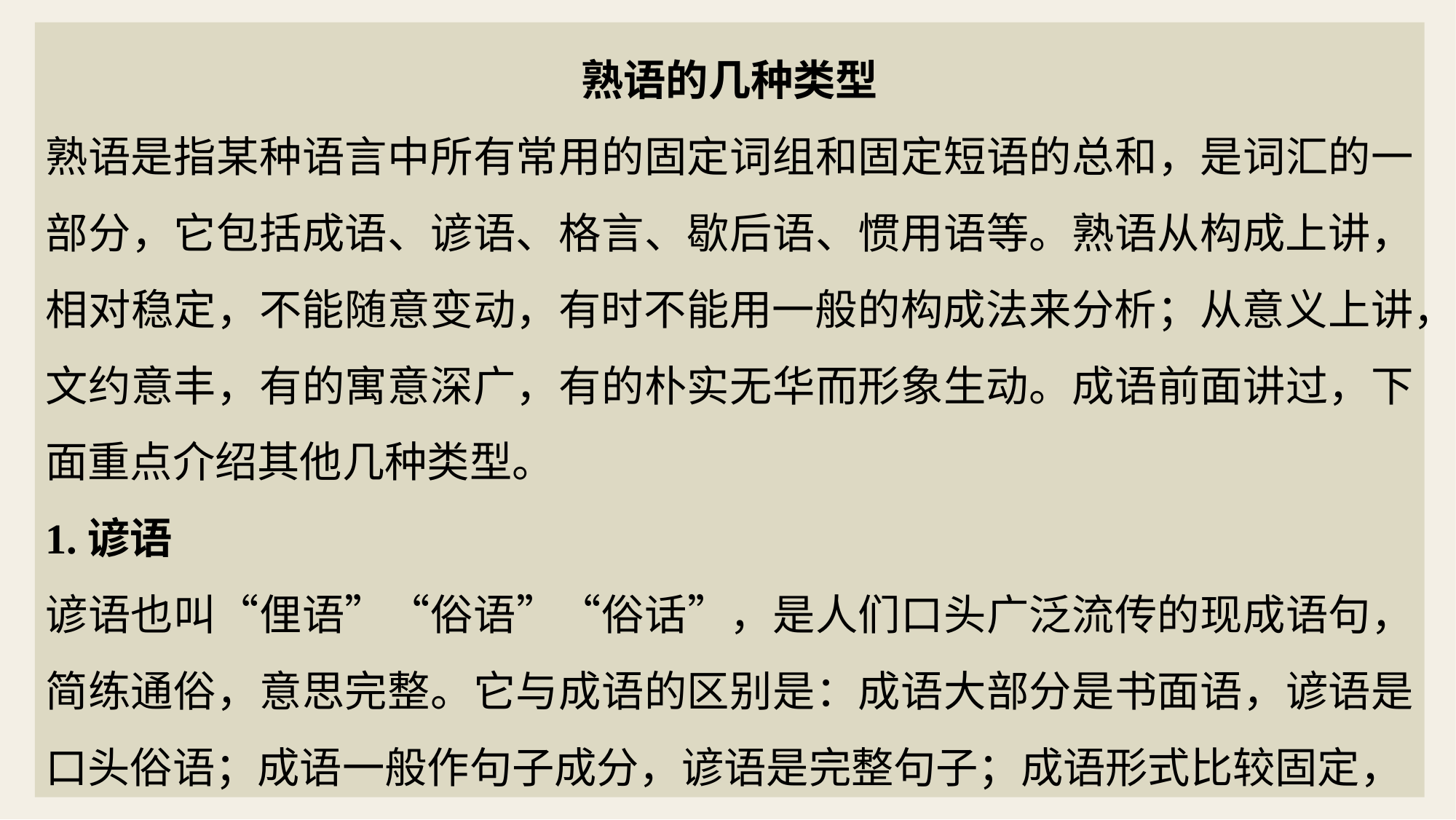

熟语的几种类型
熟语是指某种语言中所有常用的固定词组和固定短语的总和，是词汇的一部分，它包括成语、谚语、格言、歇后语、惯用语等。熟语从构成上讲，相对稳定，不能随意变动，有时不能用一般的构成法来分析；从意义上讲，文约意丰，有的寓意深广，有的朴实无华而形象生动。成语前面讲过，下面重点介绍其他几种类型。
1.谚语
谚语也叫“俚语”“俗语”“俗话”，是人们口头广泛流传的现成语句，简练通俗，意思完整。它与成语的区别是：成语大部分是书面语，谚语是口头俗语；成语一般作句子成分，谚语是完整句子；成语形式比较固定，